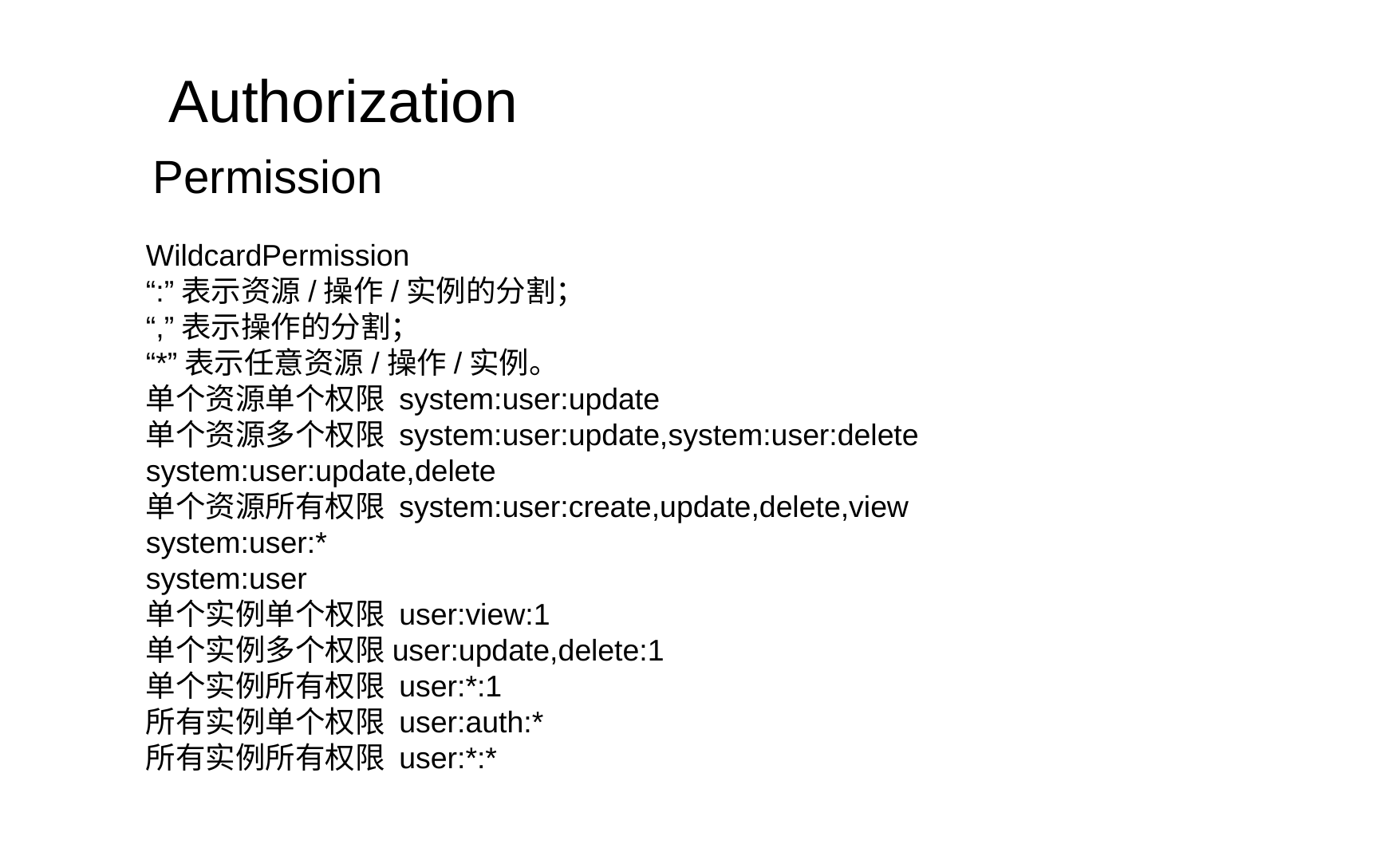

Authorization
Permission
WildcardPermission
“:”表示资源/操作/实例的分割；
“,”表示操作的分割；
“*”表示任意资源/操作/实例。
单个资源单个权限 system:user:update
单个资源多个权限 system:user:update,system:user:delete
system:user:update,delete
单个资源所有权限 system:user:create,update,delete,view
system:user:*
system:user
单个实例单个权限 user:view:1
单个实例多个权限user:update,delete:1
单个实例所有权限 user:*:1
所有实例单个权限 user:auth:*
所有实例所有权限 user:*:*